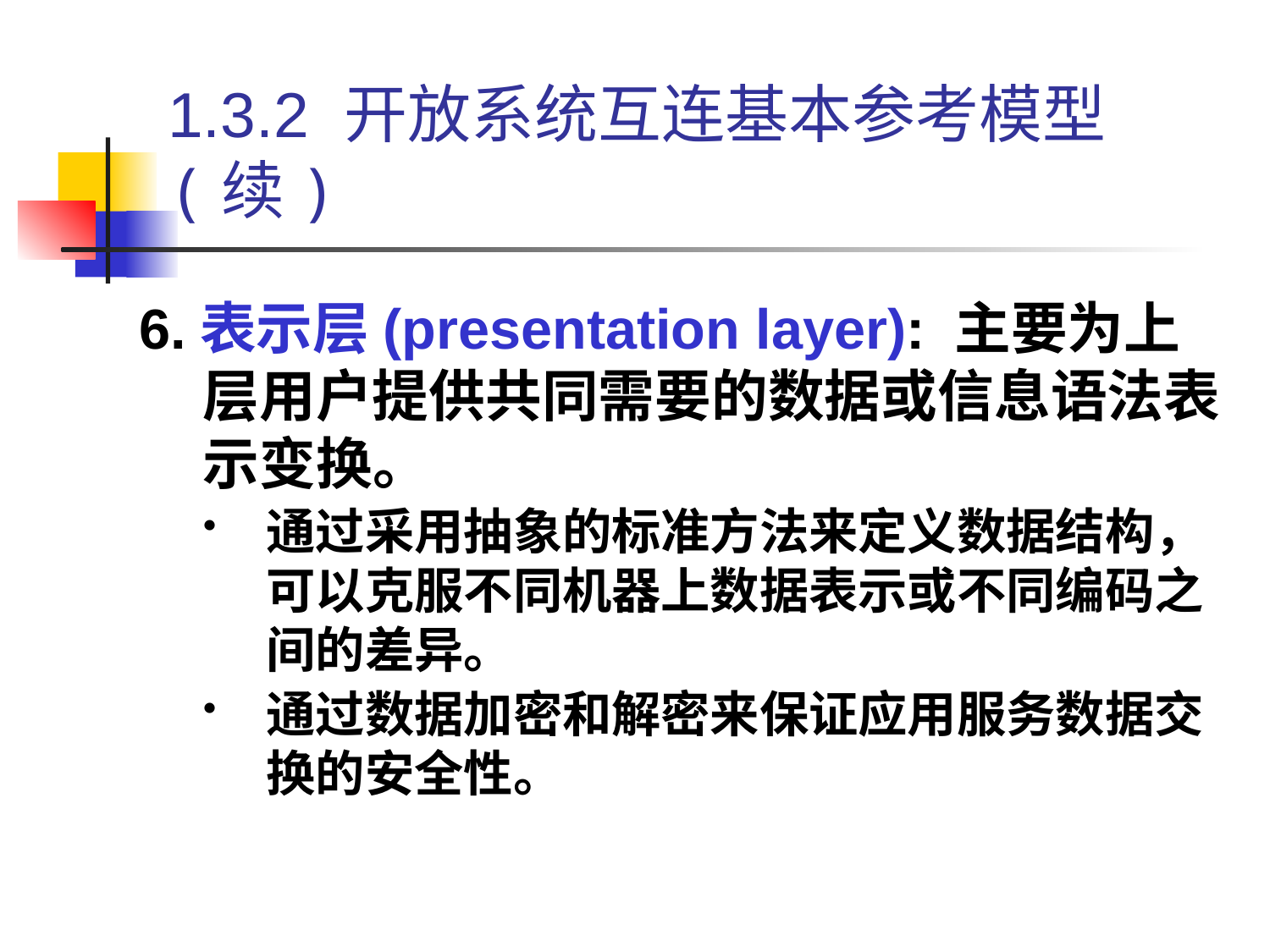

# 1.3.2 开放系统互连基本参考模型(续)
6.表示层(presentation layer): 主要为上层用户提供共同需要的数据或信息语法表示变换。
通过采用抽象的标准方法来定义数据结构，可以克服不同机器上数据表示或不同编码之间的差异。
通过数据加密和解密来保证应用服务数据交换的安全性。